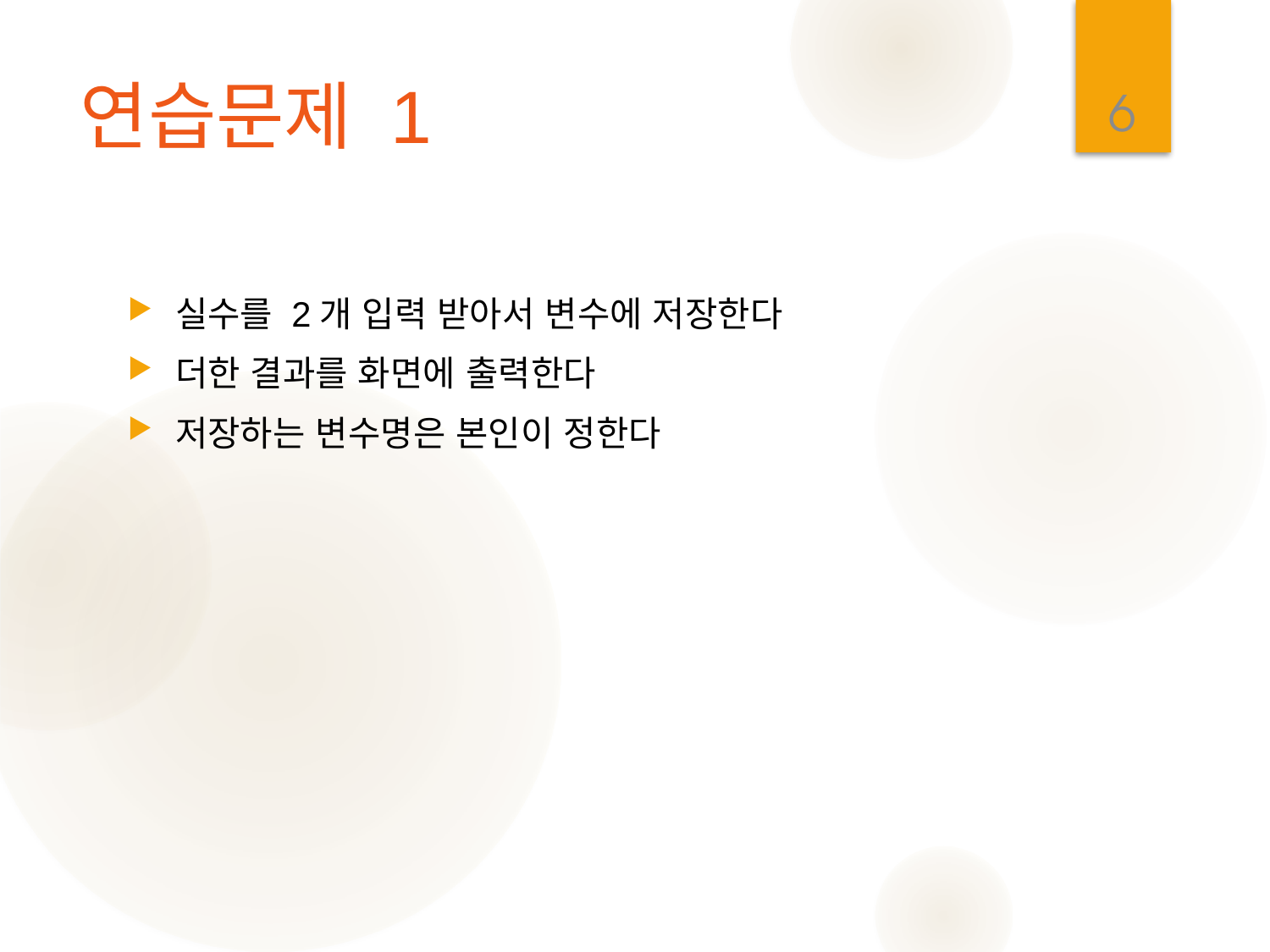

6
# 연습문제 1
실수를 2개 입력 받아서 변수에 저장한다
더한 결과를 화면에 출력한다
저장하는 변수명은 본인이 정한다